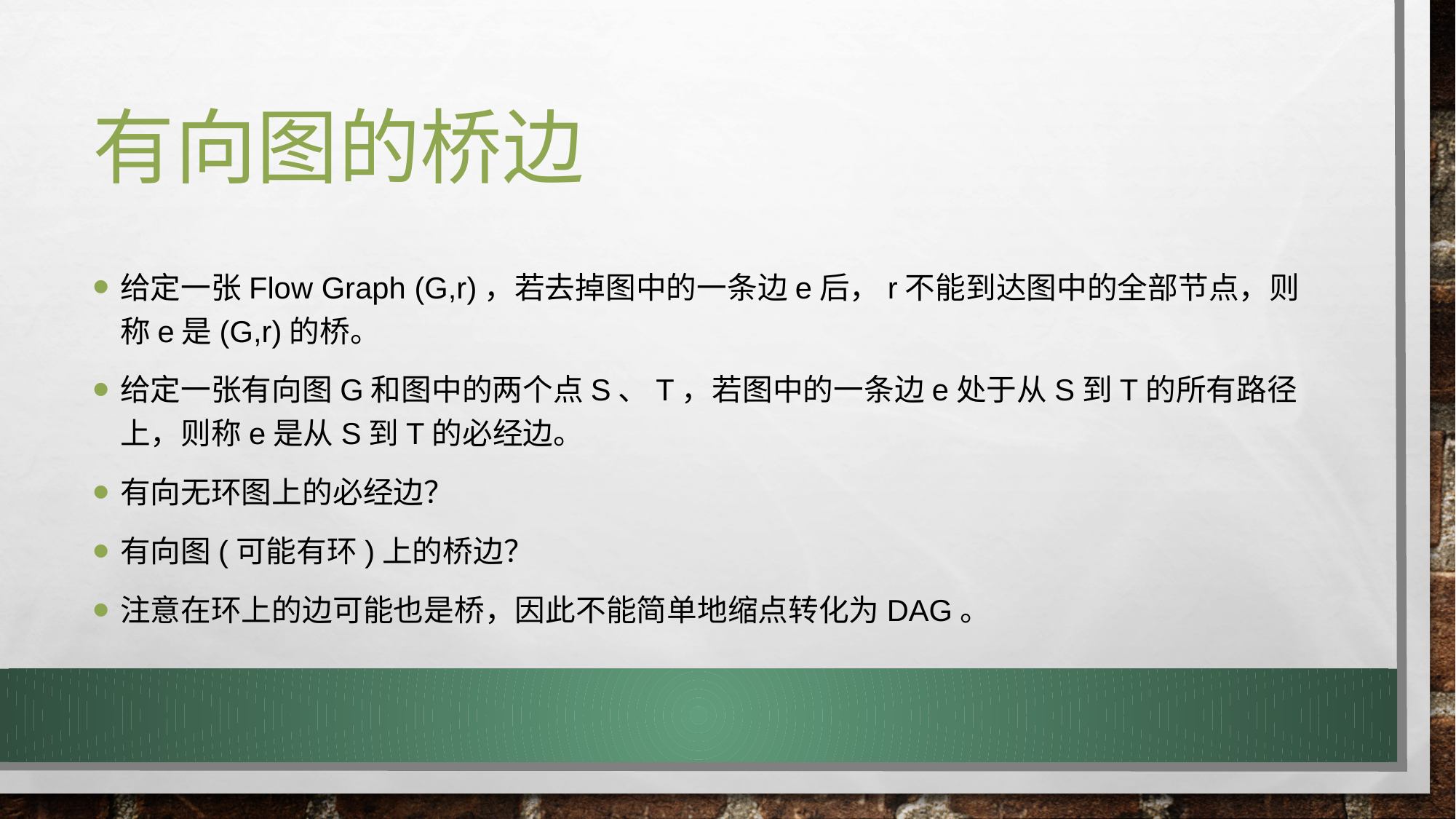

# 有向图的桥边
给定一张Flow Graph (G,r)，若去掉图中的一条边e后，r不能到达图中的全部节点，则称e是(G,r)的桥。
给定一张有向图G和图中的两个点S、T，若图中的一条边e处于从S到T的所有路径上，则称e是从S到T的必经边。
有向无环图上的必经边？
有向图(可能有环)上的桥边？
注意在环上的边可能也是桥，因此不能简单地缩点转化为DAG。